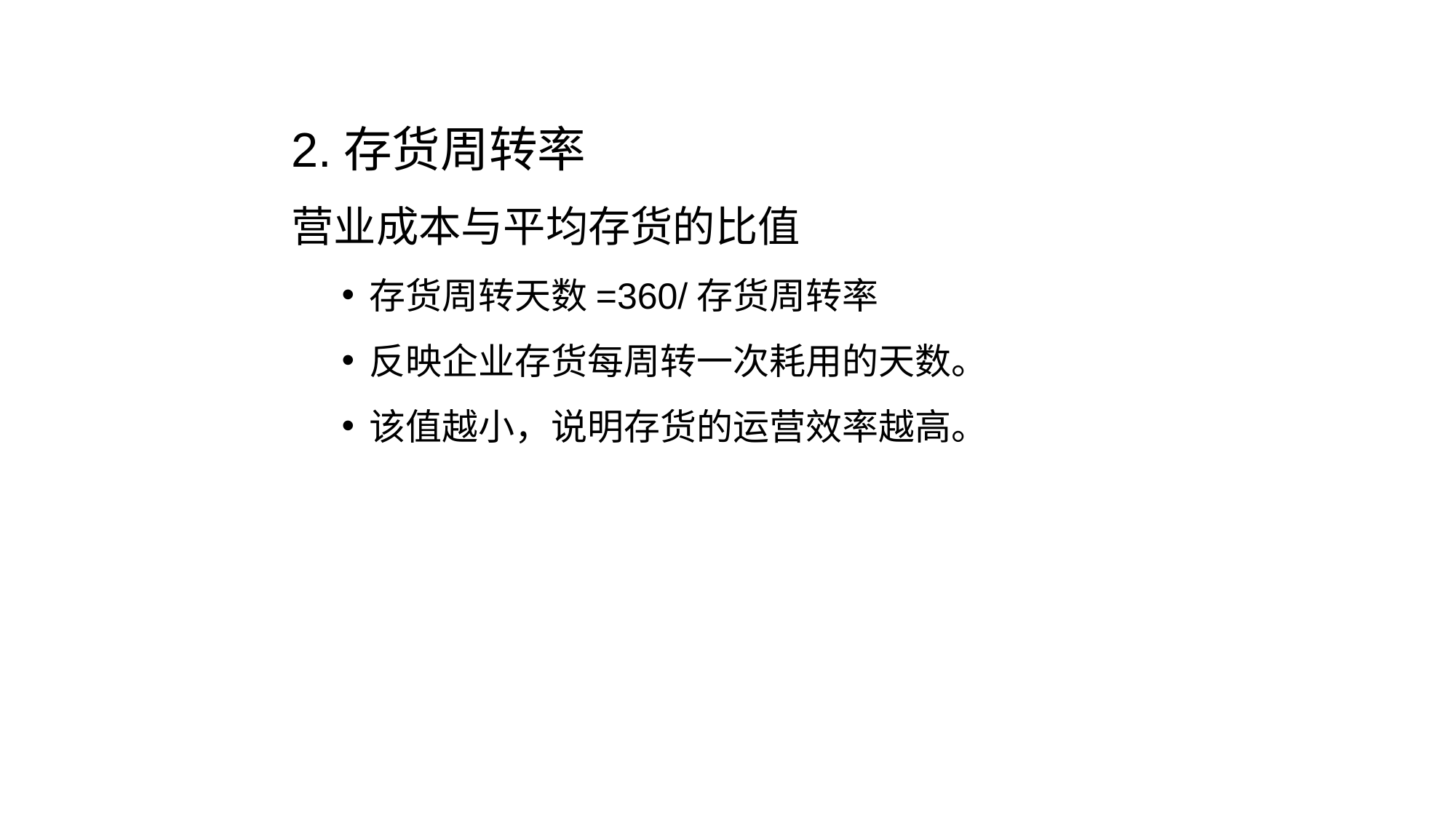

# 2.存货周转率
营业成本与平均存货的比值
存货周转天数=360/存货周转率
反映企业存货每周转一次耗用的天数。
该值越小，说明存货的运营效率越高。